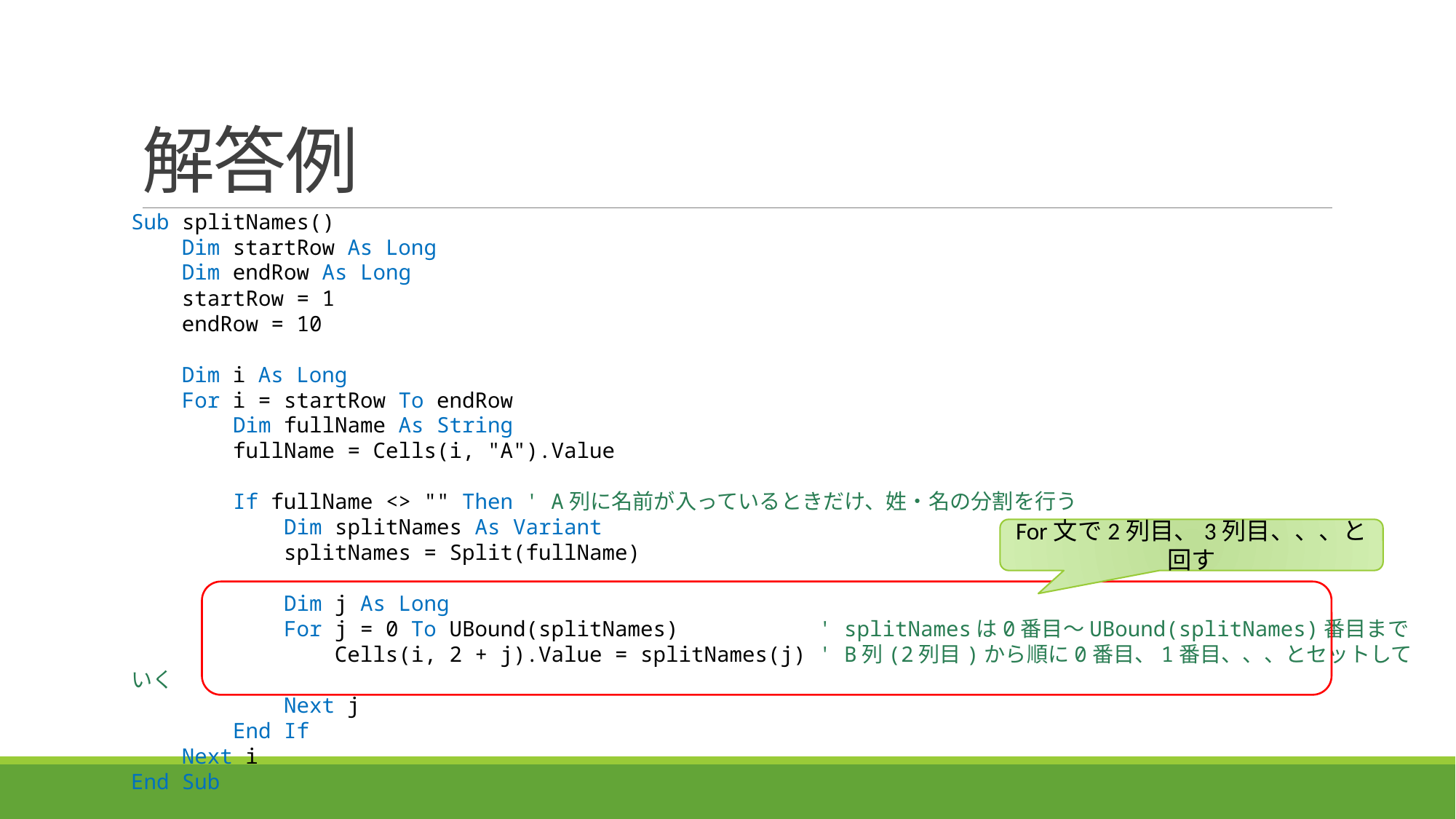

# 解答例
Sub splitNames()
    Dim startRow As Long
    Dim endRow As Long
    startRow = 1
    endRow = 10

    Dim i As Long
    For i = startRow To endRow
        Dim fullName As String
        fullName = Cells(i, "A").Value

        If fullName <> "" Then ' A列に名前が入っているときだけ、姓・名の分割を行う
            Dim splitNames As Variant
            splitNames = Split(fullName)

            Dim j As Long
            For j = 0 To UBound(splitNames)           ' splitNamesは0番目～UBound(splitNames)番目まで
                Cells(i, 2 + j).Value = splitNames(j) ' B列(2列目)から順に0番目、1番目、、、とセットしていく
            Next j
        End If
    Next i
End Sub
For文で2列目、3列目、、、と回す